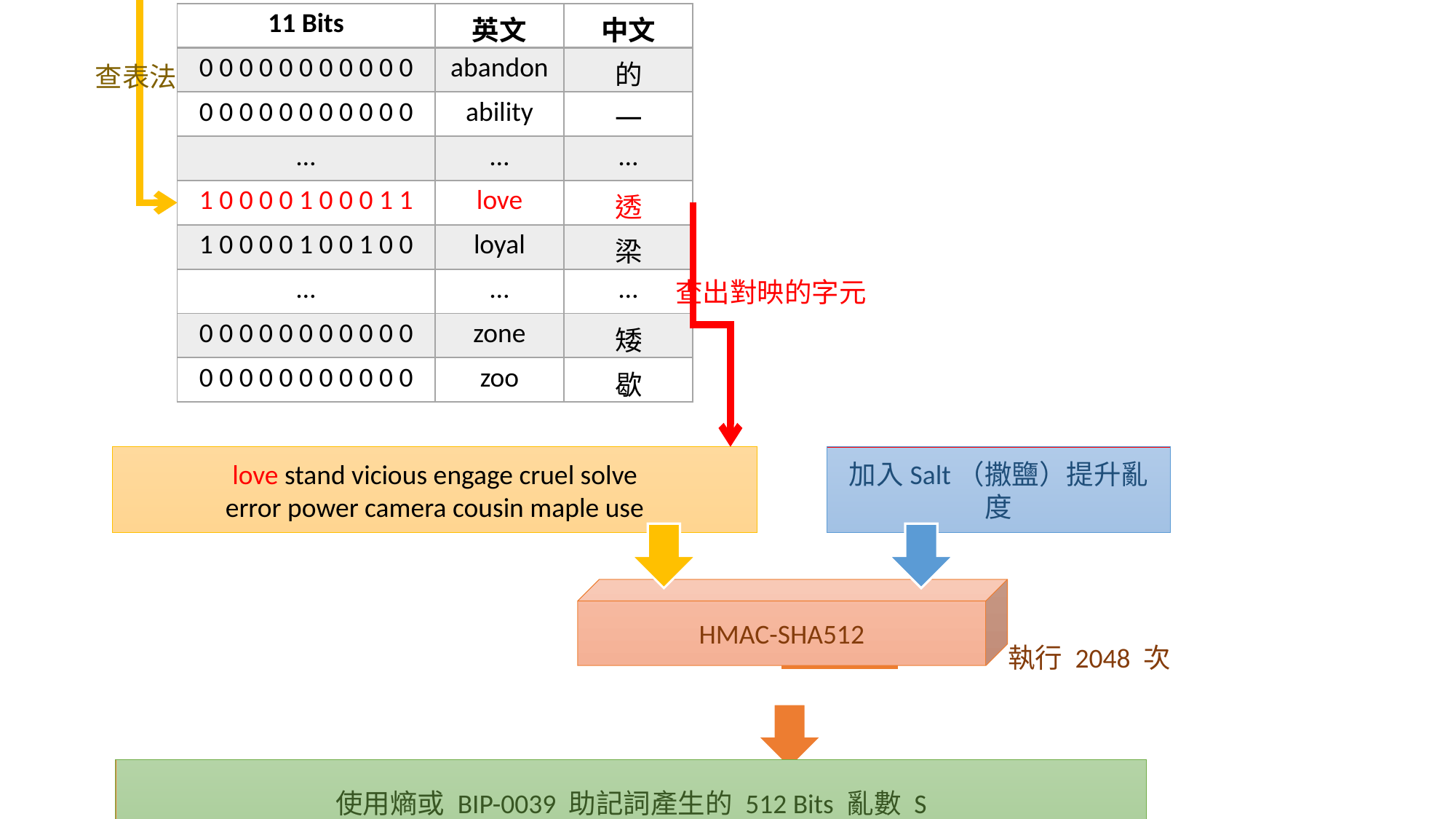

使用熵產生的 128 Bits 亂數
SHA256
256 Bits
4 Bits

使用熵產生的 128 Bits 亂數
4 Bits

132 Bits
11
Bits
11
Bits
11
Bits
11
Bits
11
Bits
11
Bits
11
Bits
11
Bits
11
Bits
11
Bits
11
Bits
11
Bits
| 11 Bits | 英文 | 中文 |
| --- | --- | --- |
| 0 0 0 0 0 0 0 0 0 0 0 | abandon | 的 |
| 0 0 0 0 0 0 0 0 0 0 0 | ability | 一 |
| … | … | … |
| 1 0 0 0 0 1 0 0 0 1 1 | love | 透 |
| 1 0 0 0 0 1 0 0 1 0 0 | loyal | 梁 |
| … | … | … |
| 0 0 0 0 0 0 0 0 0 0 0 | zone | 矮 |
| 0 0 0 0 0 0 0 0 0 0 0 | zoo | 歇 |
查表法
查出對映的字元
love stand vicious engage cruel solve
error power camera cousin maple use
加入Salt（撒鹽）提升亂度

HMAC-SHA512
執行 2048 次

使用熵或 BIP-0039 助記詞產生的 512 Bits 亂數 S
S 左邊的 256 Bits 作父擴展私鑰 m
S 右邊的 256 Bits 作下一級的鏈碼 c

SECP256K1

264 Bits 作父擴展公鑰
HMAC-SHA512
32 Bits 的索引 i

左邊的 256 Bits
右邊的 256 Bits 作下一級的鏈碼 c
㊉

256 Bits 私鑰（m / i’）

SECP256K1

264 Bits 公鑰
HMAC-SHA512
32 Bits 的索引 j

左邊的 256 Bits
右邊的 256 Bits 作下一級的鏈碼 c
㊉

256 Bits 私鑰（m / i' / j'）

SECP256K1

264 Bits 公鑰
HMAC-SHA512
32 Bits 的索引 n

左邊的 256 Bits
右邊的 256 Bits 作下一級的鏈碼 c
㊉

256 Bits 私鑰（m / i' / j' / n'）

SECP256K1

264 Bits 公鑰

HMAC-SHA512
32 Bits 的索引 o

左邊的 256 Bits
右邊的 256 Bits 作下一級的鏈碼 c
㊉

256 Bits 私鑰（m / i' / j' / n‘ / o）

SECP256K1

264 Bits 公鑰

HMAC-SHA512
32 Bits 的索引 p

左邊的 256 Bits
右邊的 256 Bits 作下一級的鏈碼 c
㊉

256 Bits 私鑰（m / i' / j' / n' / o / p）

SECP256K1

264 Bits 子公鑰

keccak256

216 Bits
40 Bits 作為地址
…